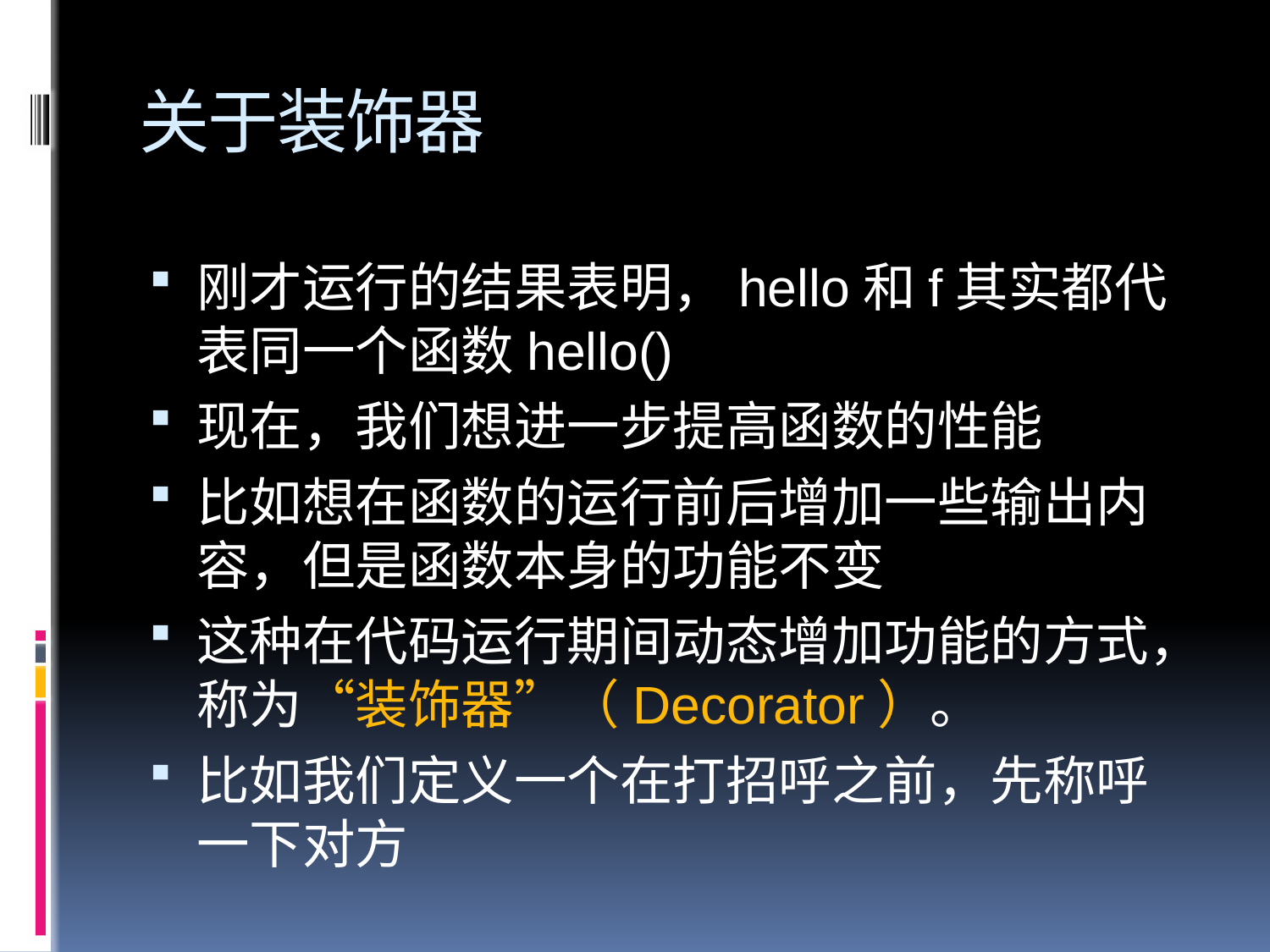

# 关于装饰器
刚才运行的结果表明，hello和f其实都代表同一个函数hello()
现在，我们想进一步提高函数的性能
比如想在函数的运行前后增加一些输出内容，但是函数本身的功能不变
这种在代码运行期间动态增加功能的方式，称为“装饰器”（Decorator）。
比如我们定义一个在打招呼之前，先称呼一下对方